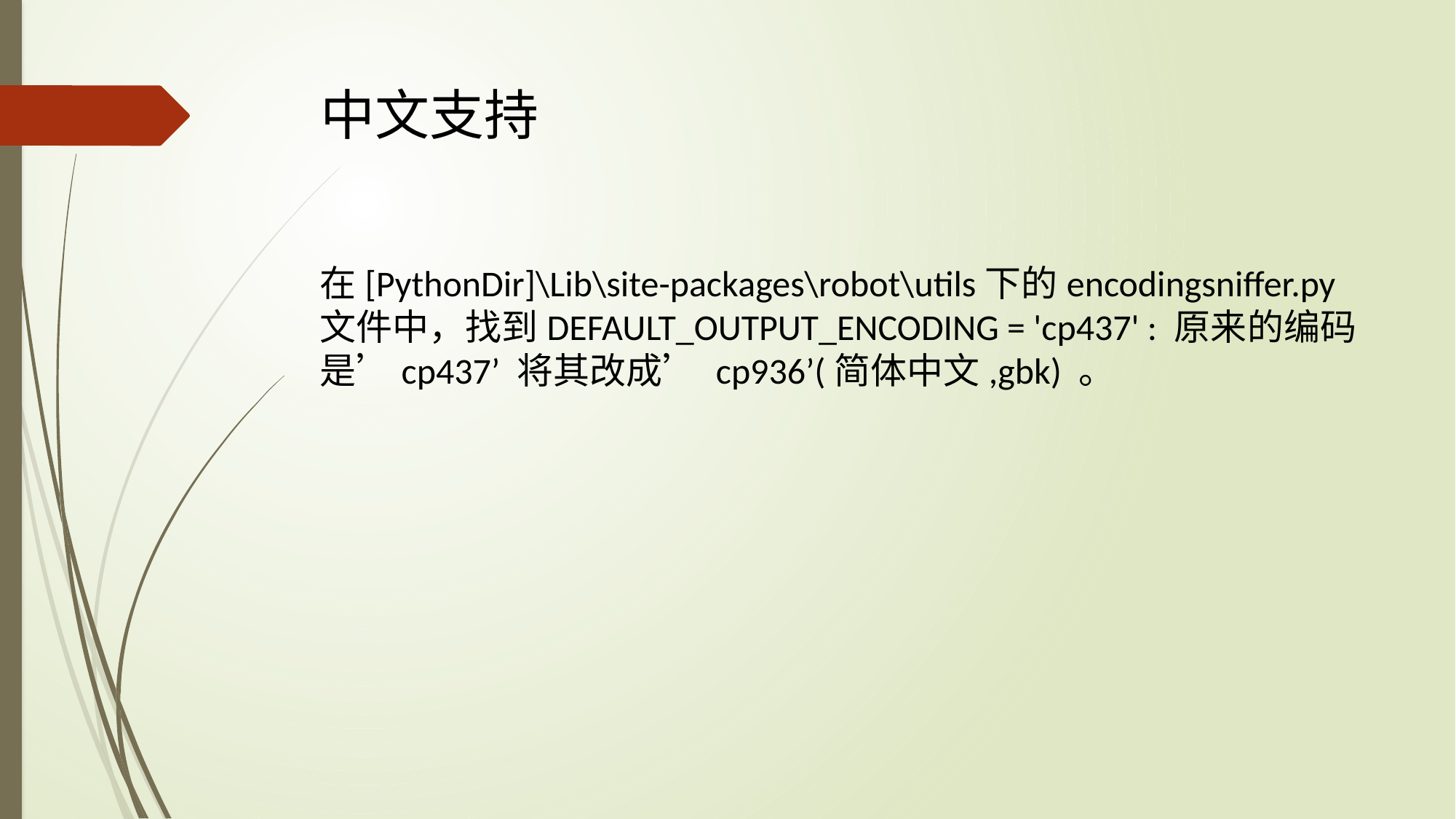

# 中文支持
在[PythonDir]\Lib\site-packages\robot\utils下的encodingsniffer.py文件中，找到DEFAULT_OUTPUT_ENCODING = 'cp437' : 原来的编码是’cp437’ 将其改成’ cp936’(简体中文,gbk) 。